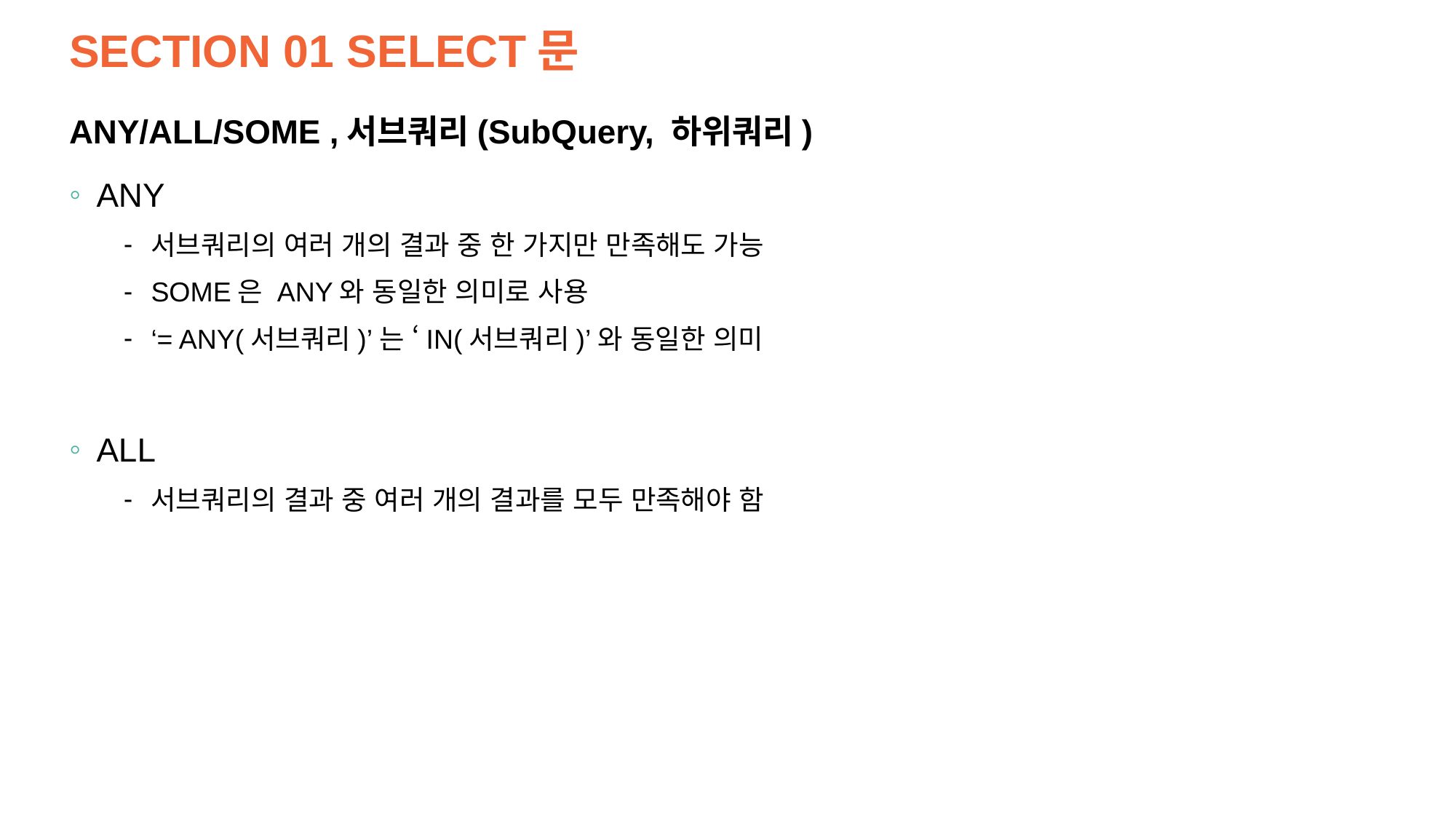

# SECTION 01 SELECT문
ANY/ALL/SOME ,서브쿼리(SubQuery, 하위쿼리)
ANY
서브쿼리의 여러 개의 결과 중 한 가지만 만족해도 가능
SOME은 ANY와 동일한 의미로 사용
‘= ANY(서브쿼리)’는 ‘IN(서브쿼리)’와 동일한 의미

ALL
서브쿼리의 결과 중 여러 개의 결과를 모두 만족해야 함

13